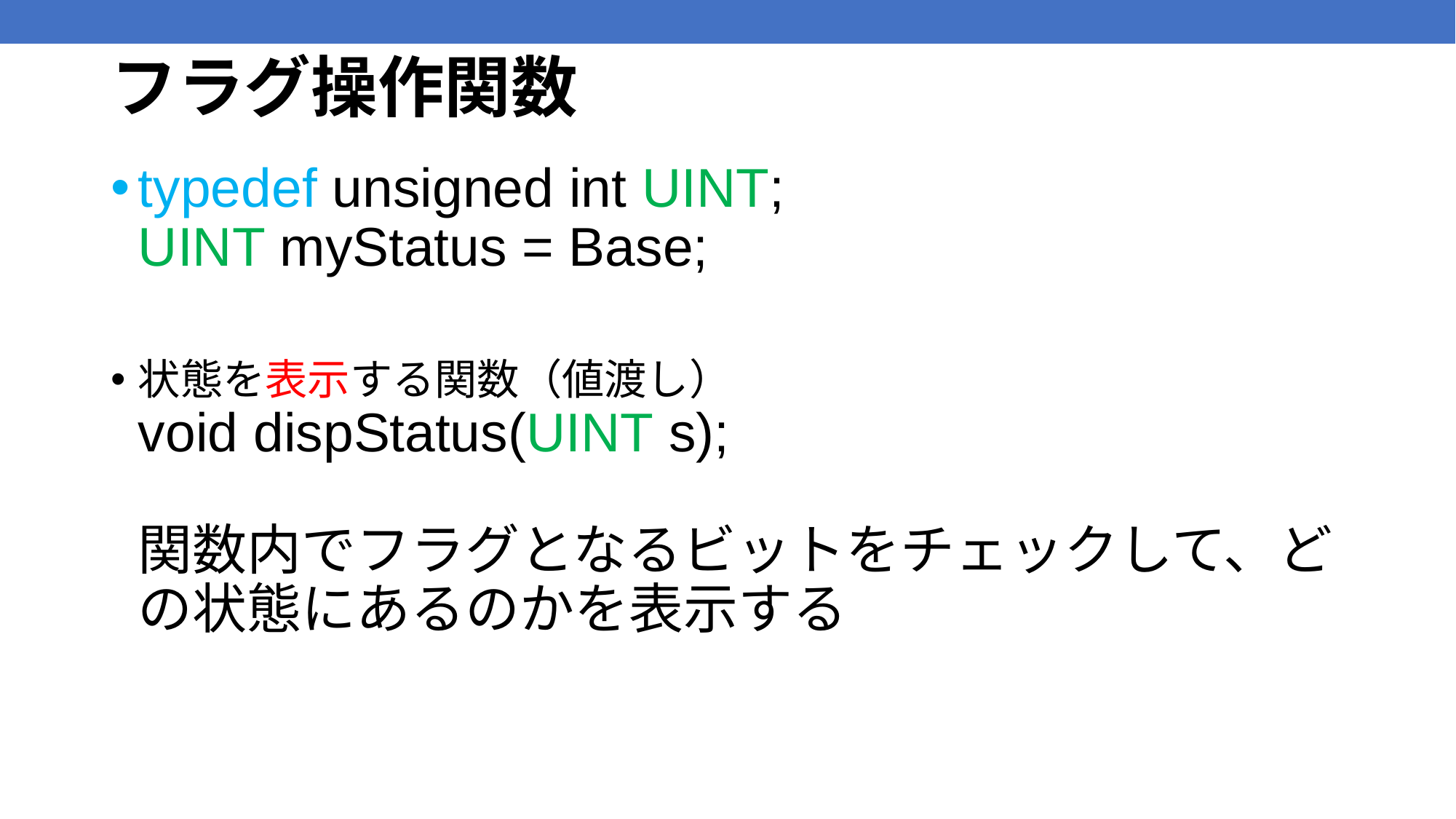

# フラグ操作関数
typedef unsigned int UINT;
UINT myStatus = Base;
状態を表示する関数（値渡し）
void dispStatus(UINT s);
関数内でフラグとなるビットをチェックして、どの状態にあるのかを表示する